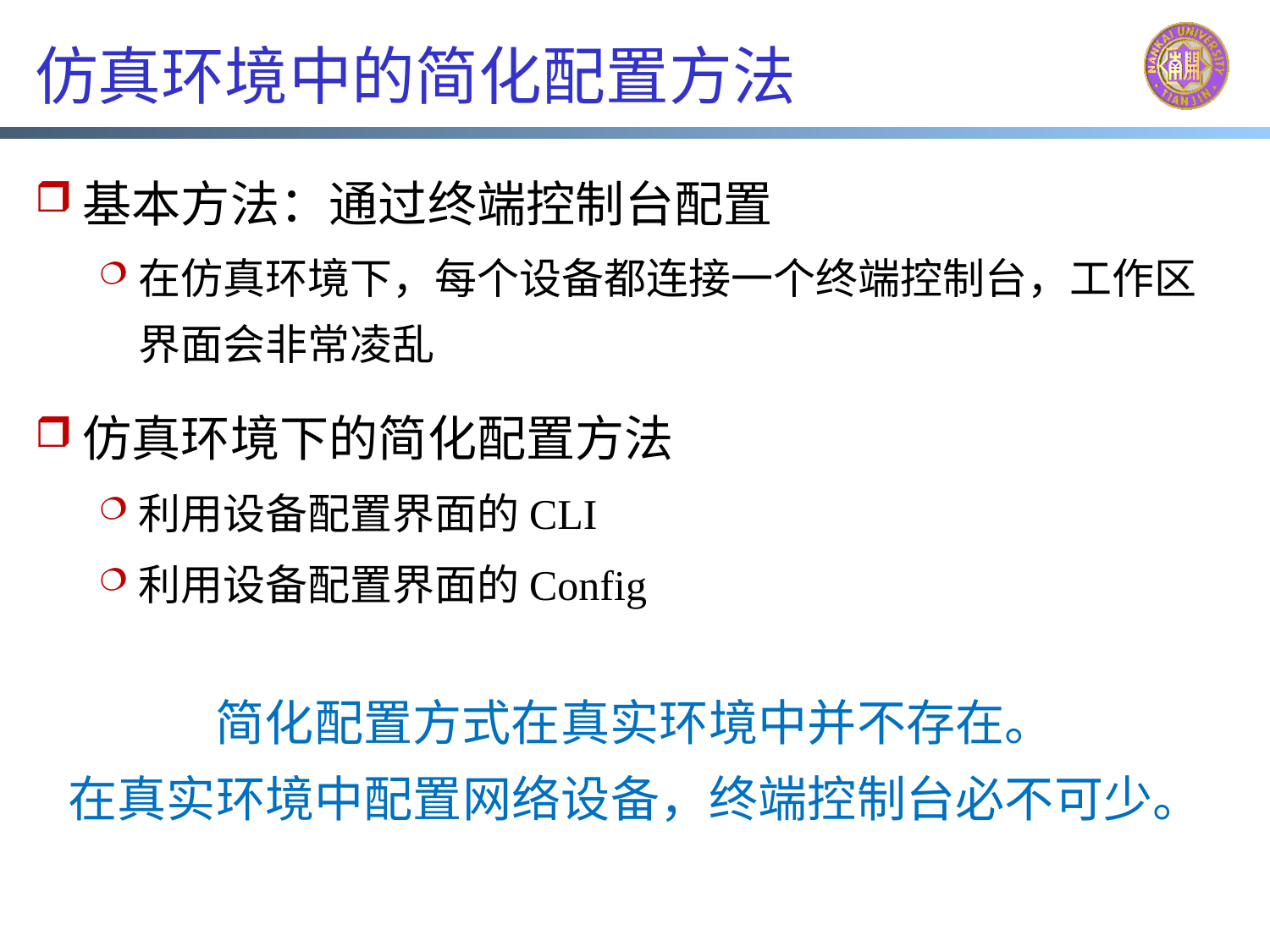

# 仿真环境中的简化配置方法
基本方法：通过终端控制台配置
在仿真环境下，每个设备都连接一个终端控制台，工作区界面会非常凌乱
仿真环境下的简化配置方法
利用设备配置界面的CLI
利用设备配置界面的Config

简化配置方式在真实环境中并不存在。
在真实环境中配置网络设备，终端控制台必不可少。